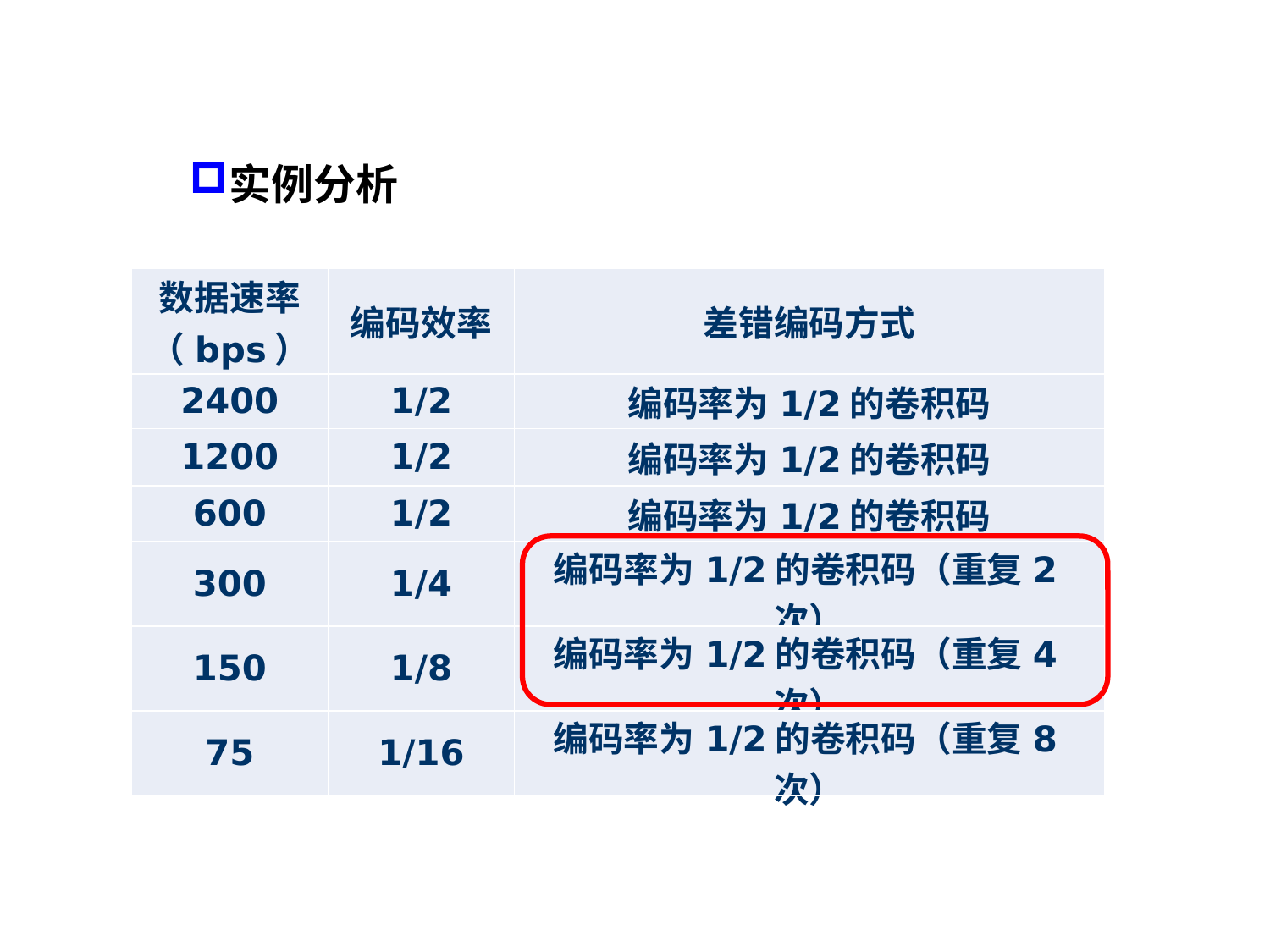

# 四、典型的分集方式
实例分析
| 数据速率 （bps） | 编码效率 | 差错编码方式 |
| --- | --- | --- |
| 2400 | 1/2 | 编码率为1/2的卷积码 |
| 1200 | 1/2 | 编码率为1/2的卷积码 |
| 600 | 1/2 | 编码率为1/2的卷积码 |
| 300 | 1/4 | 编码率为1/2的卷积码（重复2次） |
| 150 | 1/8 | 编码率为1/2的卷积码（重复4次） |
| 75 | 1/16 | 编码率为1/2的卷积码（重复8次） |